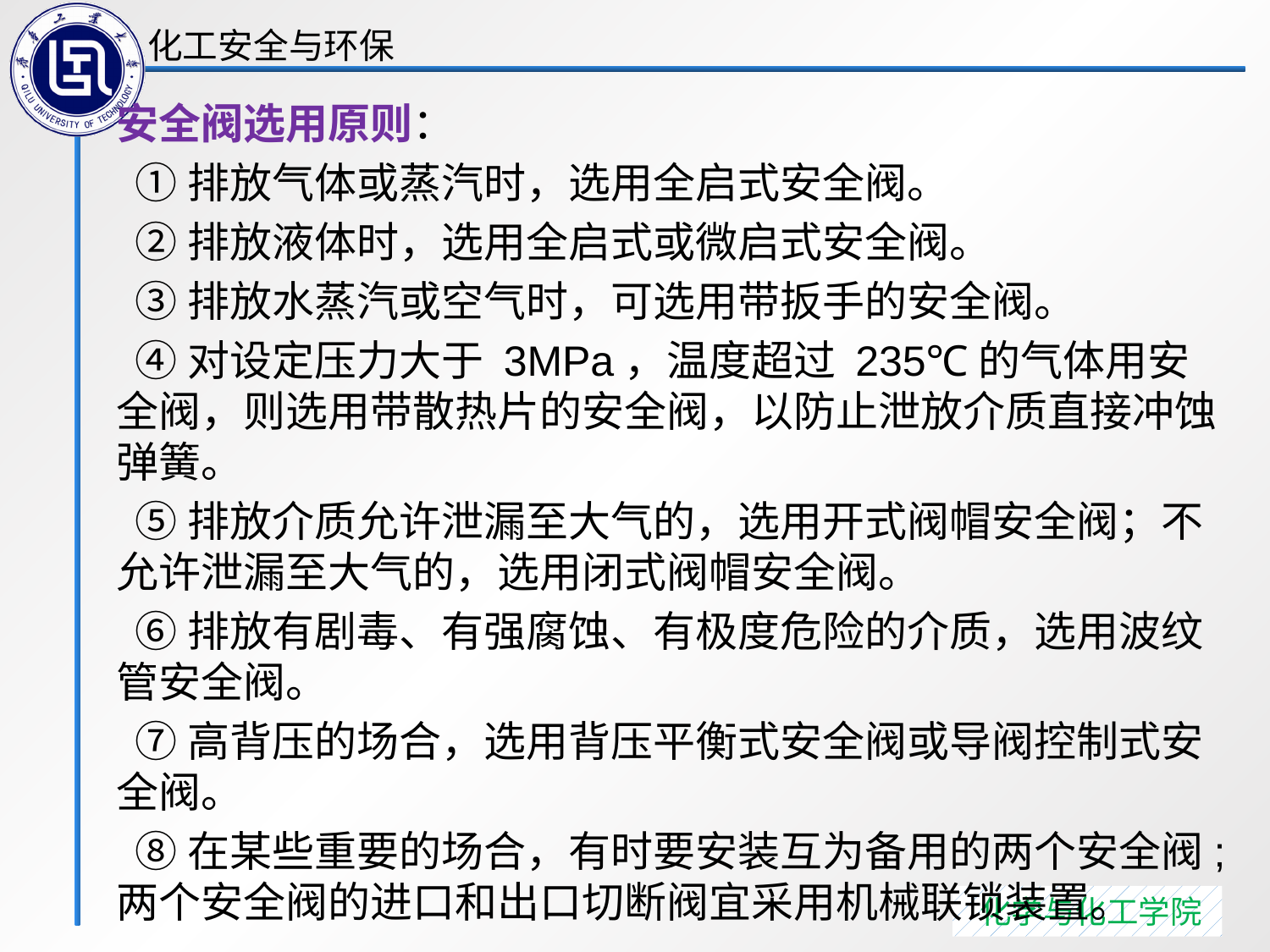

安全阀选用原则：
  ①排放气体或蒸汽时，选用全启式安全阀。
  ②排放液体时，选用全启式或微启式安全阀。
  ③排放水蒸汽或空气时，可选用带扳手的安全阀。
  ④对设定压力大于 3MPa，温度超过 235℃的气体用安全阀，则选用带散热片的安全阀，以防止泄放介质直接冲蚀弹簧。
  ⑤排放介质允许泄漏至大气的，选用开式阀帽安全阀；不允许泄漏至大气的，选用闭式阀帽安全阀。
  ⑥排放有剧毒、有强腐蚀、有极度危险的介质，选用波纹管安全阀。
  ⑦高背压的场合，选用背压平衡式安全阀或导阀控制式安全阀。
  ⑧在某些重要的场合，有时要安装互为备用的两个安全阀;两个安全阀的进口和出口切断阀宜采用机械联锁装置。